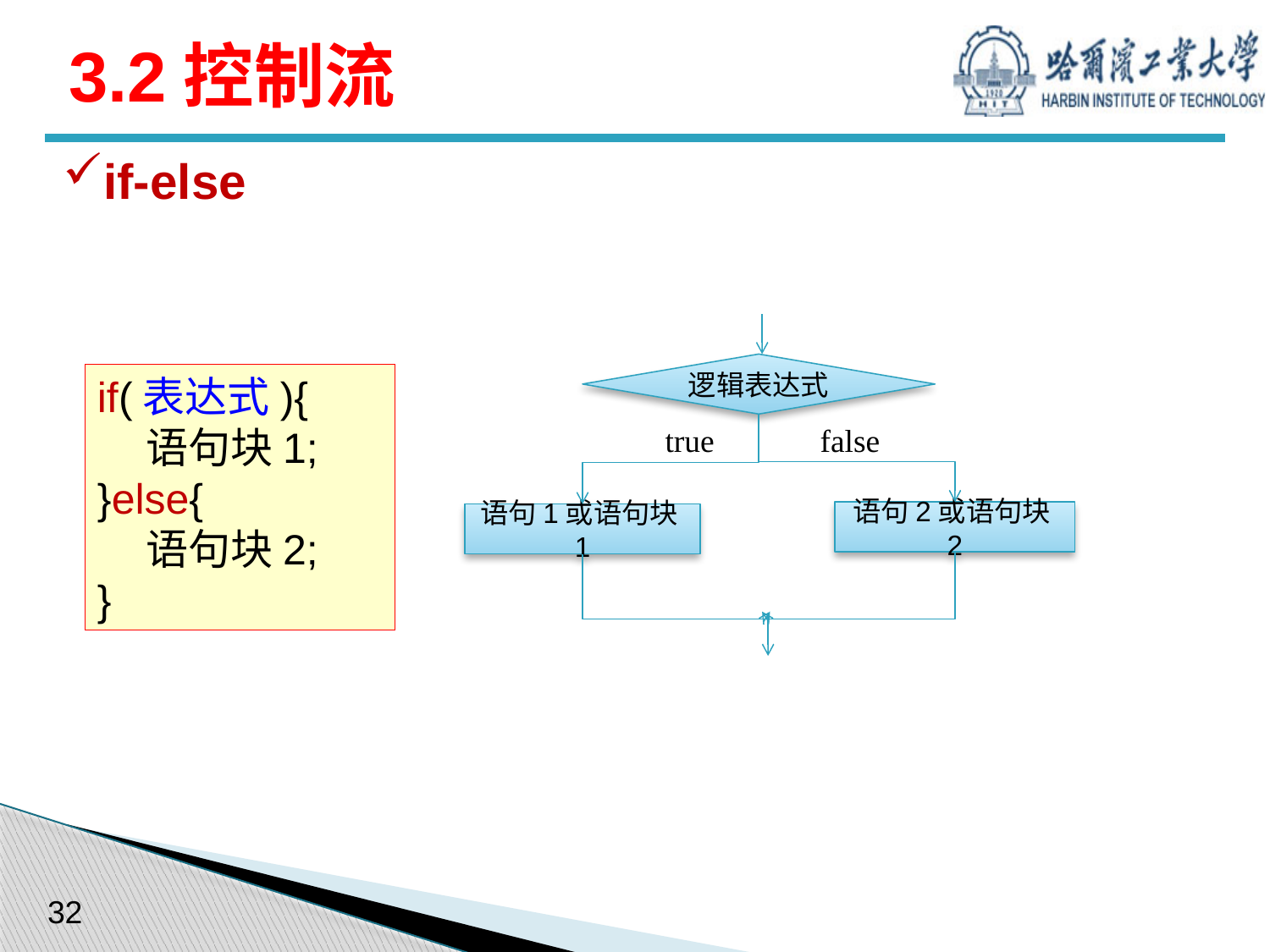

# 3.2控制流
if-else
逻辑表达式
true
false
语句2或语句块2
语句1或语句块1
if(表达式){
    语句块1;
}else{
    语句块2;
}